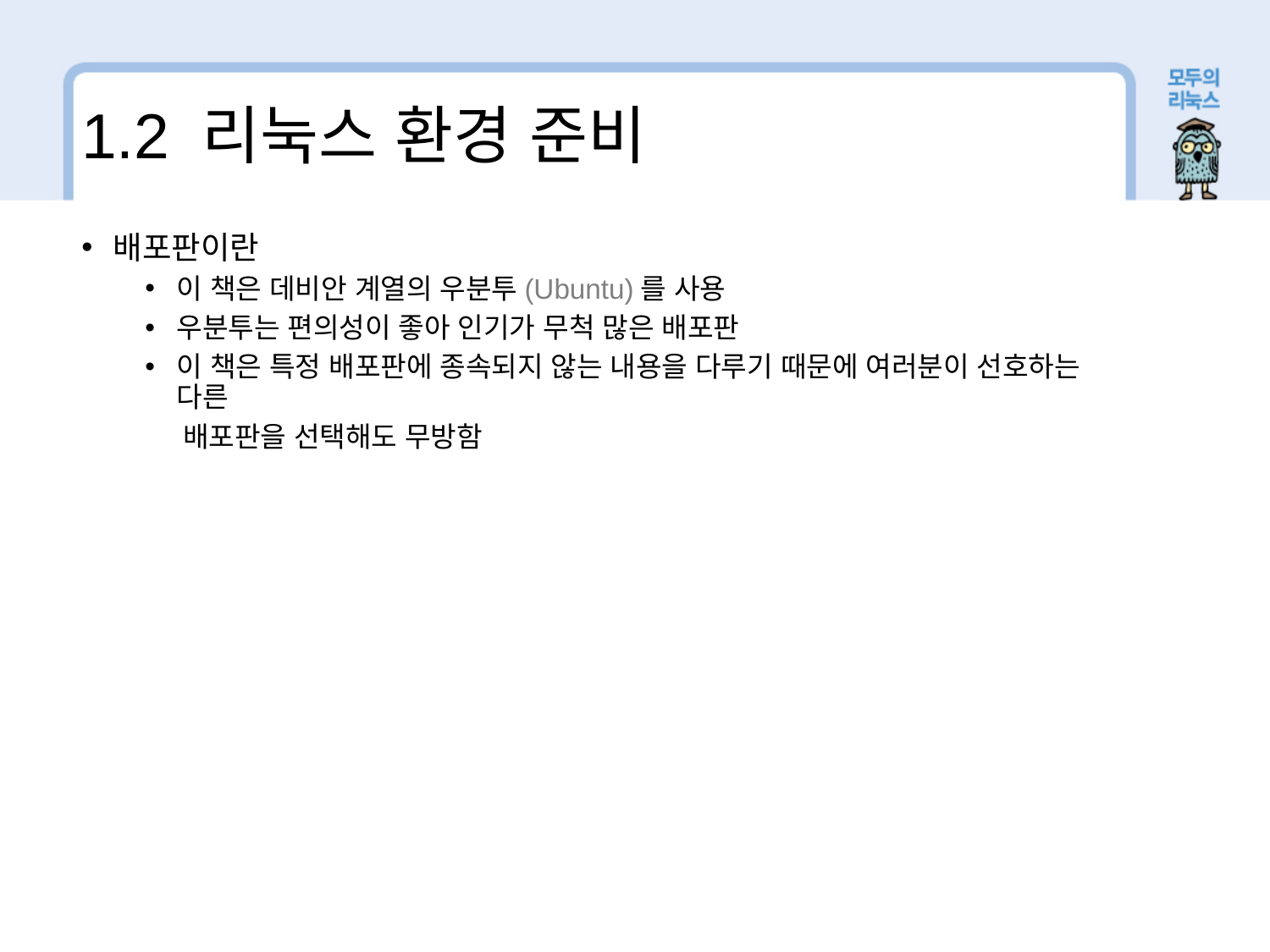

1.2 리눅스 환경 준비
배포판이란
이 책은 데비안 계열의 우분투(Ubuntu)를 사용
우분투는 편의성이 좋아 인기가 무척 많은 배포판
이 책은 특정 배포판에 종속되지 않는 내용을 다루기 때문에 여러분이 선호하는 다른
    배포판을 선택해도 무방함